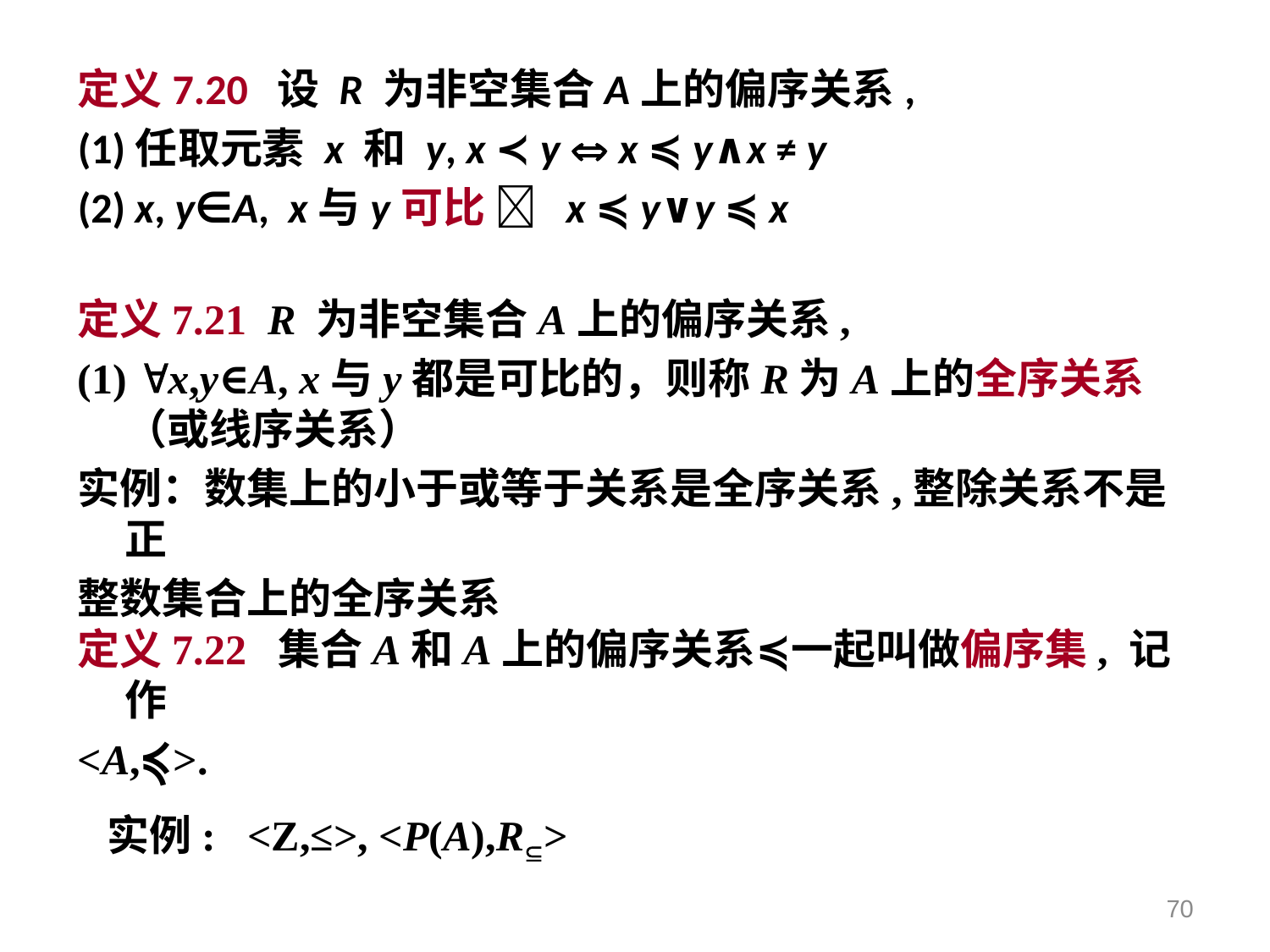

定义7.20  设 R 为非空集合A上的偏序关系,
(1)任取元素 x 和 y, x ≺ y ⇔ x ≼ y∧x ≠ y
(2) x, y∈A,  x与y可比 ⇔  x ≼ y∨y ≼ x
定义7.21  R 为非空集合A上的偏序关系,
(1) ∀x,y∈A, x与y都是可比的，则称R为A上的全序关系（或线序关系）
实例：数集上的小于或等于关系是全序关系,整除关系不是正
整数集合上的全序关系

定义7.22  集合A和A上的偏序关系≼一起叫做偏序集, 记作
<A,≼>.
  实例:   <Z,≤>, <P(A),R⊆>
70